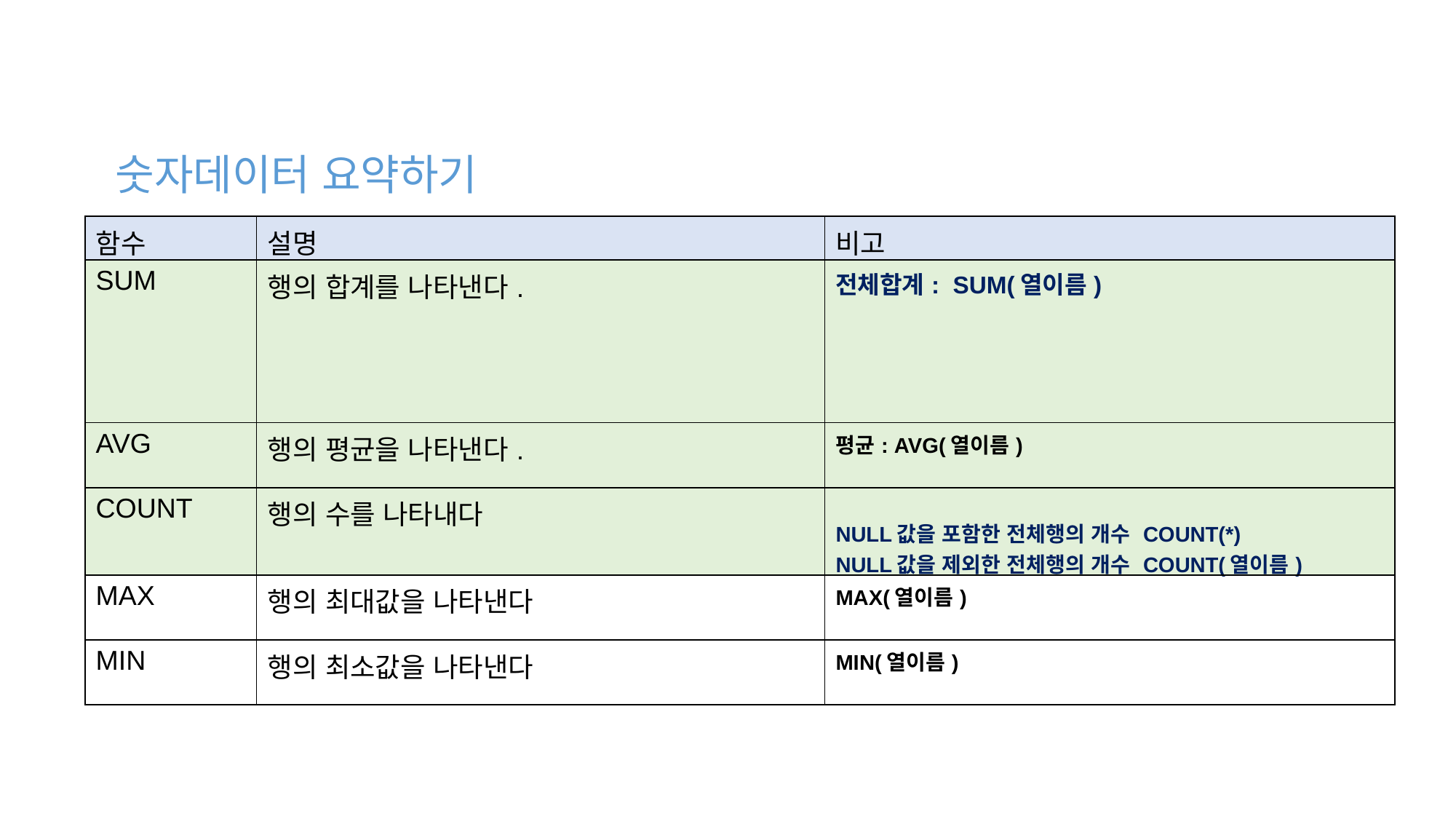

숫자데이터 요약하기
| 함수 | 설명 | 비고 |
| --- | --- | --- |
| SUM | 행의 합계를 나타낸다. | 전체합계: SUM(열이름) |
| AVG | 행의 평균을 나타낸다. | 평균: AVG(열이름) |
| COUNT | 행의 수를 나타내다 | NULL값을 포함한 전체행의 개수 COUNT(\*) NULL값을 제외한 전체행의 개수 COUNT(열이름) |
| MAX | 행의 최대값을 나타낸다 | MAX(열이름) |
| MIN | 행의 최소값을 나타낸다 | MIN(열이름) |